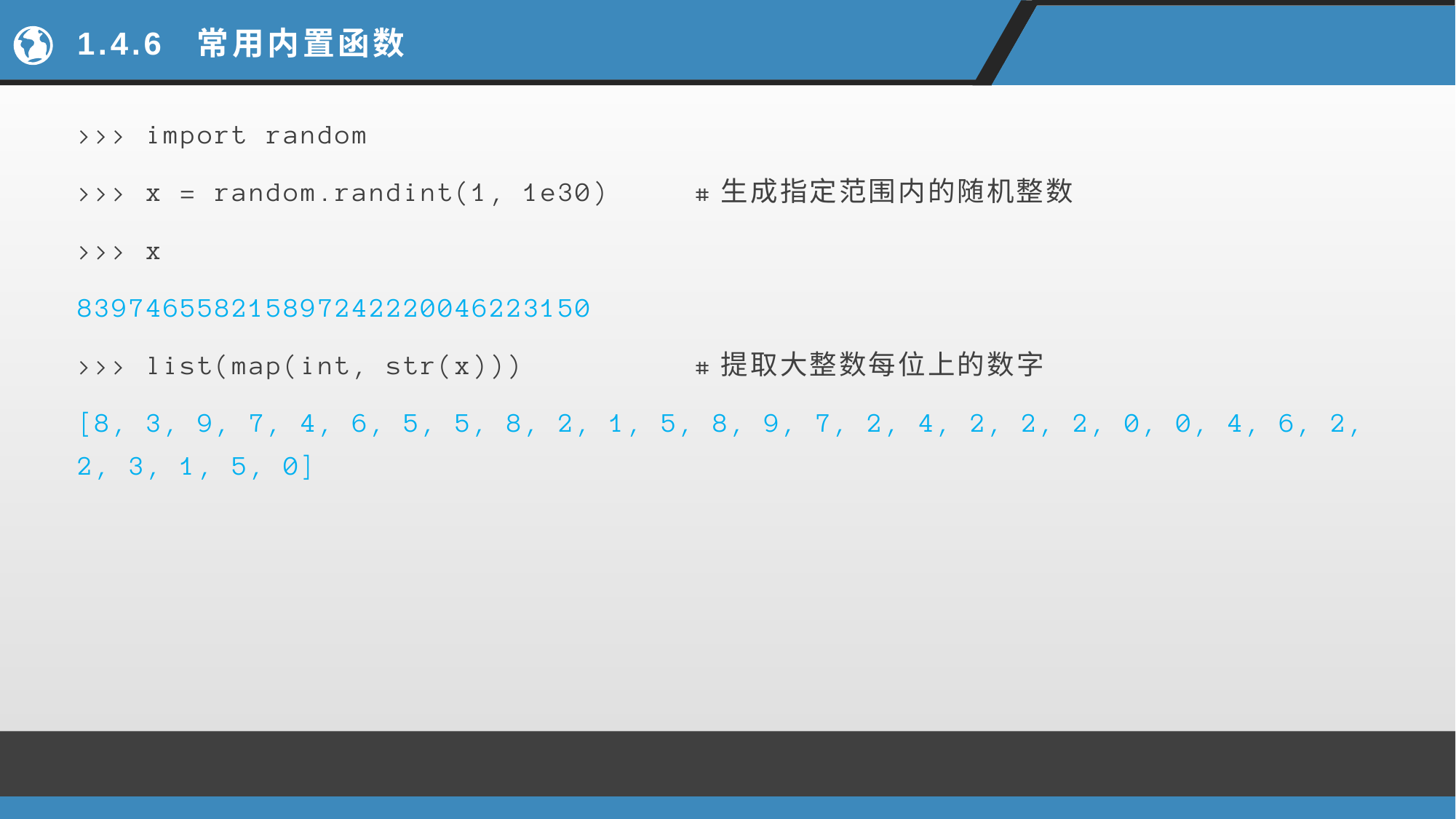

# 1.4.6  常用内置函数

>>> import random
>>> x = random.randint(1, 1e30)     #生成指定范围内的随机整数
>>> x
839746558215897242220046223150
>>> list(map(int, str(x)))          #提取大整数每位上的数字
[8, 3, 9, 7, 4, 6, 5, 5, 8, 2, 1, 5, 8, 9, 7, 2, 4, 2, 2, 2, 0, 0, 4, 6, 2, 2, 3, 1, 5, 0]